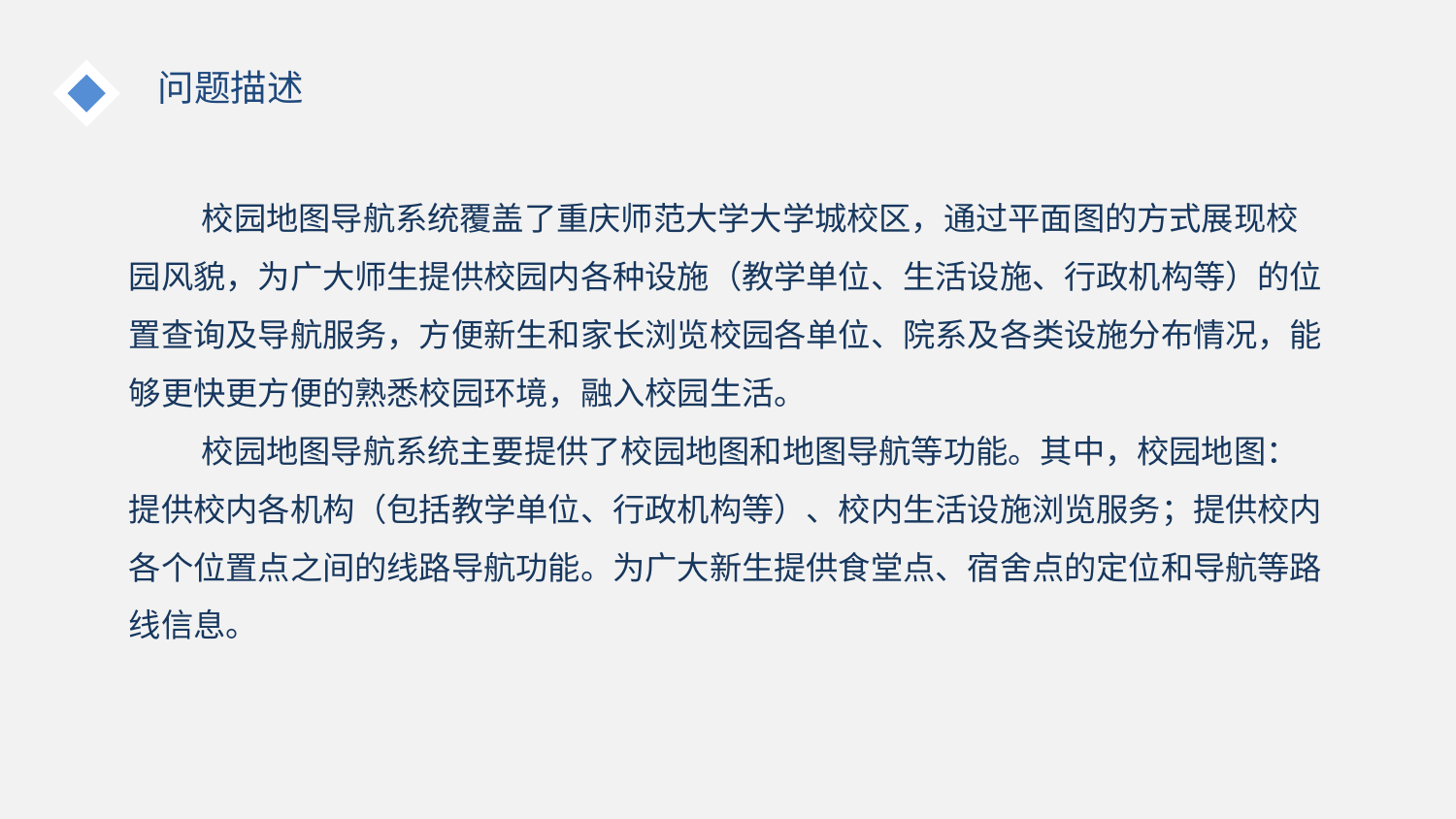

问题描述
校园地图导航系统覆盖了重庆师范大学大学城校区，通过平面图的方式展现校园风貌，为广大师生提供校园内各种设施（教学单位、生活设施、行政机构等）的位置查询及导航服务，方便新生和家长浏览校园各单位、院系及各类设施分布情况，能够更快更方便的熟悉校园环境，融入校园生活。
校园地图导航系统主要提供了校园地图和地图导航等功能。其中，校园地图：提供校内各机构（包括教学单位、行政机构等）、校内生活设施浏览服务；提供校内各个位置点之间的线路导航功能。为广大新生提供食堂点、宿舍点的定位和导航等路线信息。